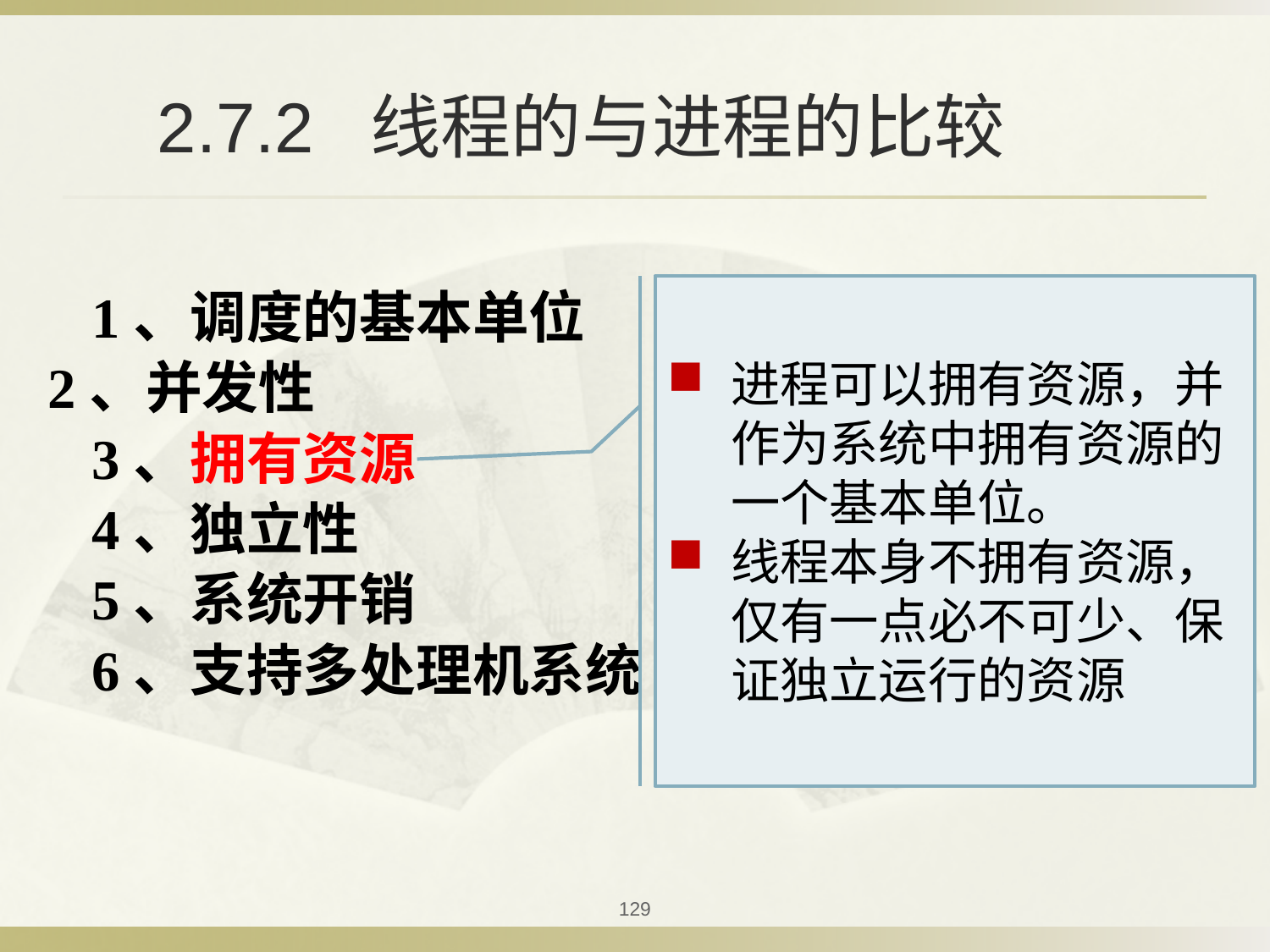

2.7.2  线程的与进程的比较
       1、调度的基本单位
    2、并发性
       3、拥有资源
       4、独立性
       5、系统开销
       6、支持多处理机系统

进程可以拥有资源，并作为系统中拥有资源的一个基本单位。
线程本身不拥有资源，仅有一点必不可少、保证独立运行的资源
129